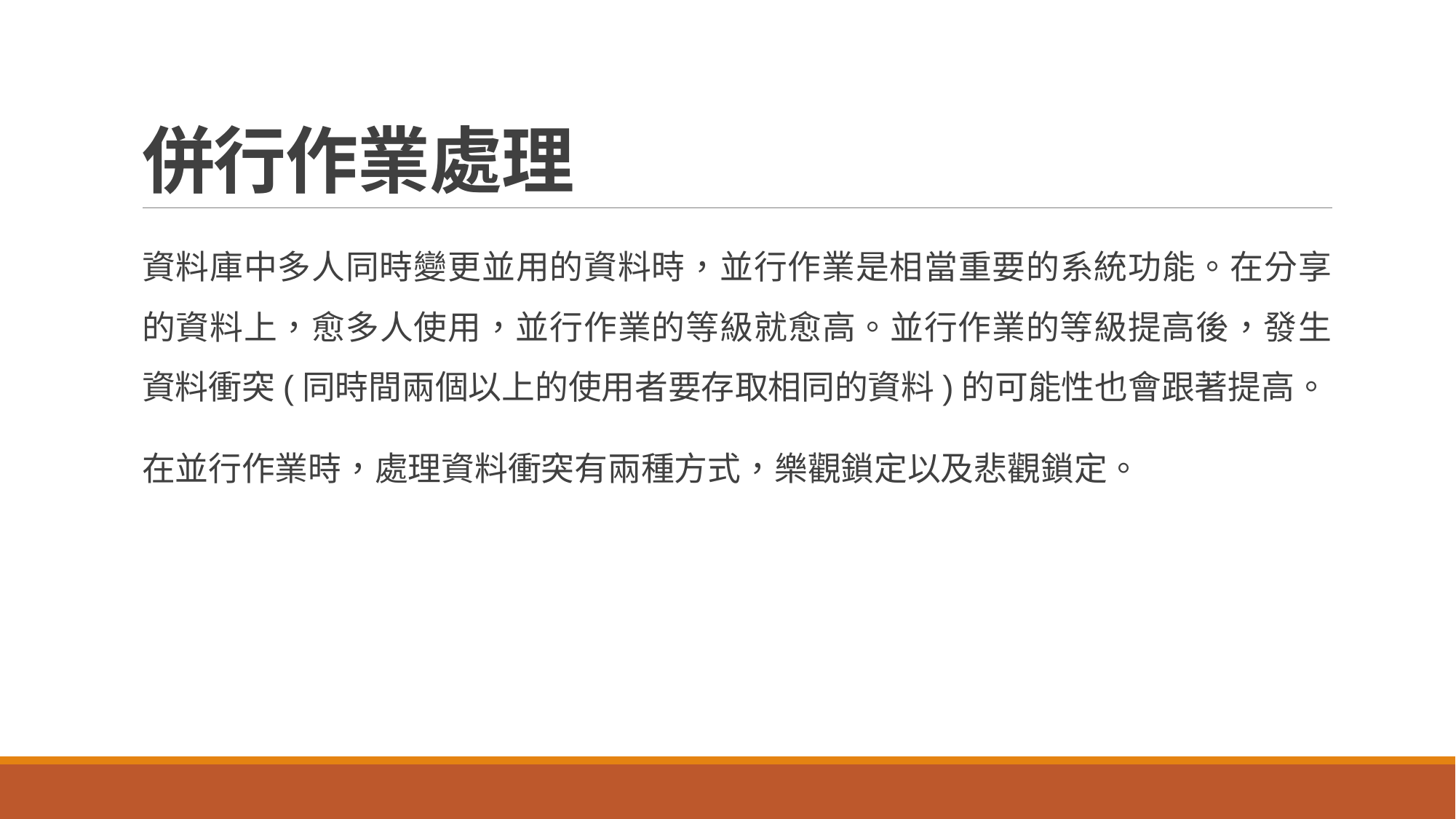

# 併行作業處理
資料庫中多人同時變更並用的資料時，並行作業是相當重要的系統功能。在分享的資料上，愈多人使用，並行作業的等級就愈高。並行作業的等級提高後，發生資料衝突(同時間兩個以上的使用者要存取相同的資料)的可能性也會跟著提高。
在並行作業時，處理資料衝突有兩種方式，樂觀鎖定以及悲觀鎖定。